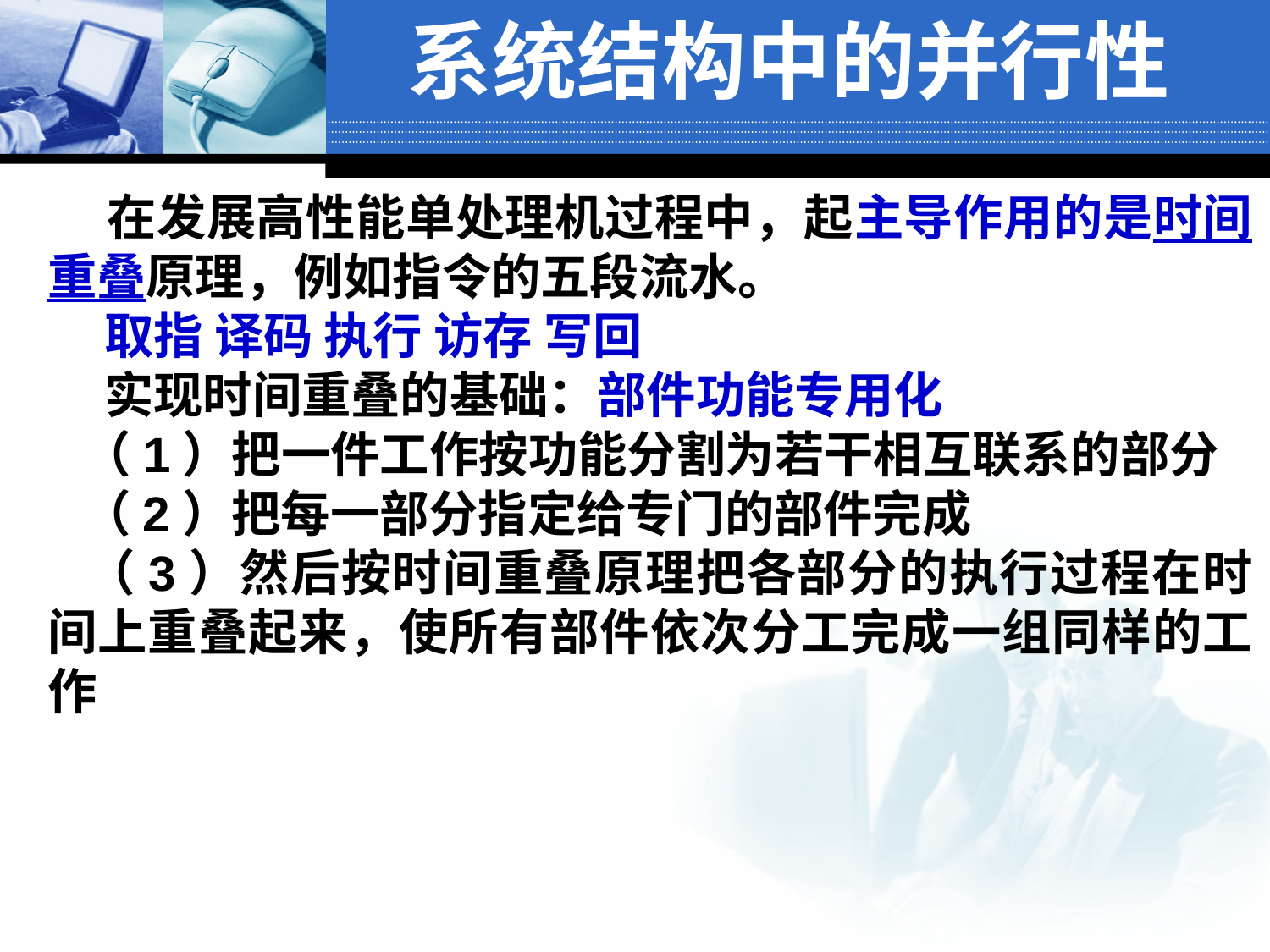

系统结构中的并行性
    在发展高性能单处理机过程中，起主导作用的是时间重叠原理，例如指令的五段流水。
    取指 译码 执行 访存 写回
    实现时间重叠的基础：部件功能专用化
  （1）把一件工作按功能分割为若干相互联系的部分
  （2）把每一部分指定给专门的部件完成
  （3）然后按时间重叠原理把各部分的执行过程在时间上重叠起来，使所有部件依次分工完成一组同样的工作